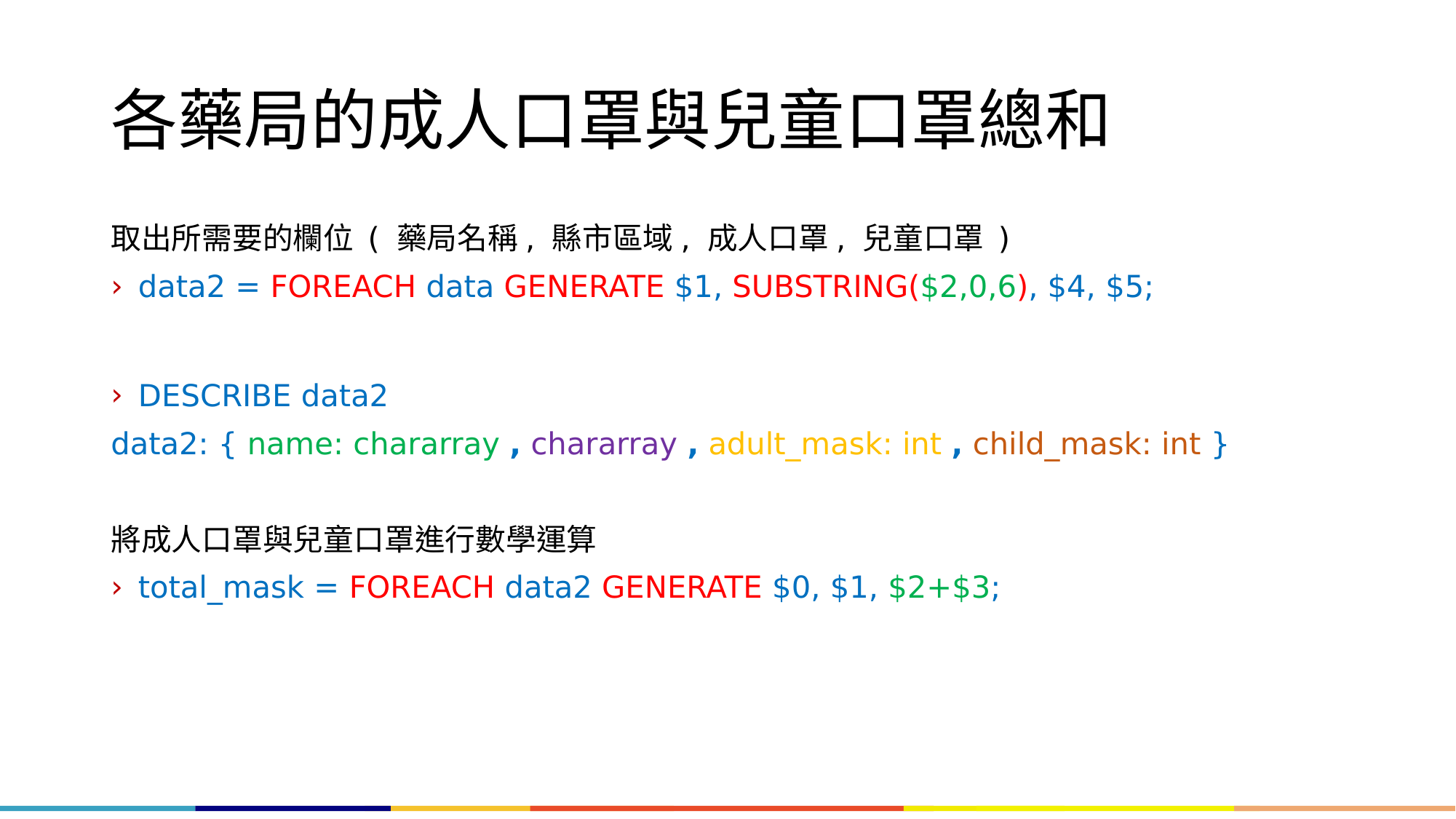

# 各藥局的成人口罩與兒童口罩總和
取出所需要的欄位 ( 藥局名稱, 縣市區域, 成人口罩, 兒童口罩 )
data2 = FOREACH data GENERATE $1, SUBSTRING($2,0,6), $4, $5;

DESCRIBE data2
data2: { name: chararray , chararray , adult_mask: int , child_mask: int }

將成人口罩與兒童口罩進行數學運算
total_mask = FOREACH data2 GENERATE $0, $1, $2+$3;